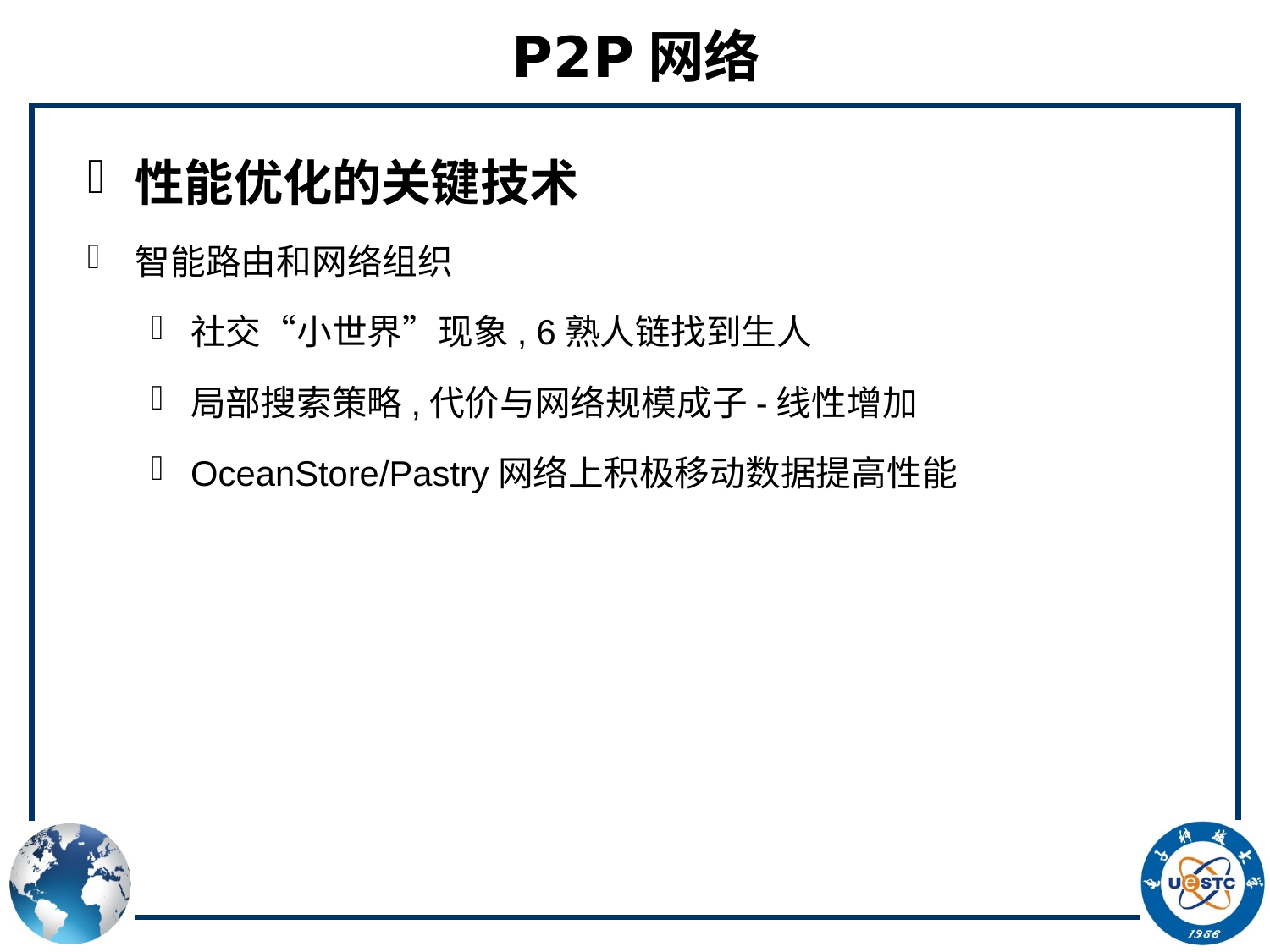

# P2P网络
性能优化的关键技术
智能路由和网络组织
社交“小世界”现象, 6熟人链找到生人
局部搜索策略,代价与网络规模成子-线性增加
OceanStore/Pastry网络上积极移动数据提高性能